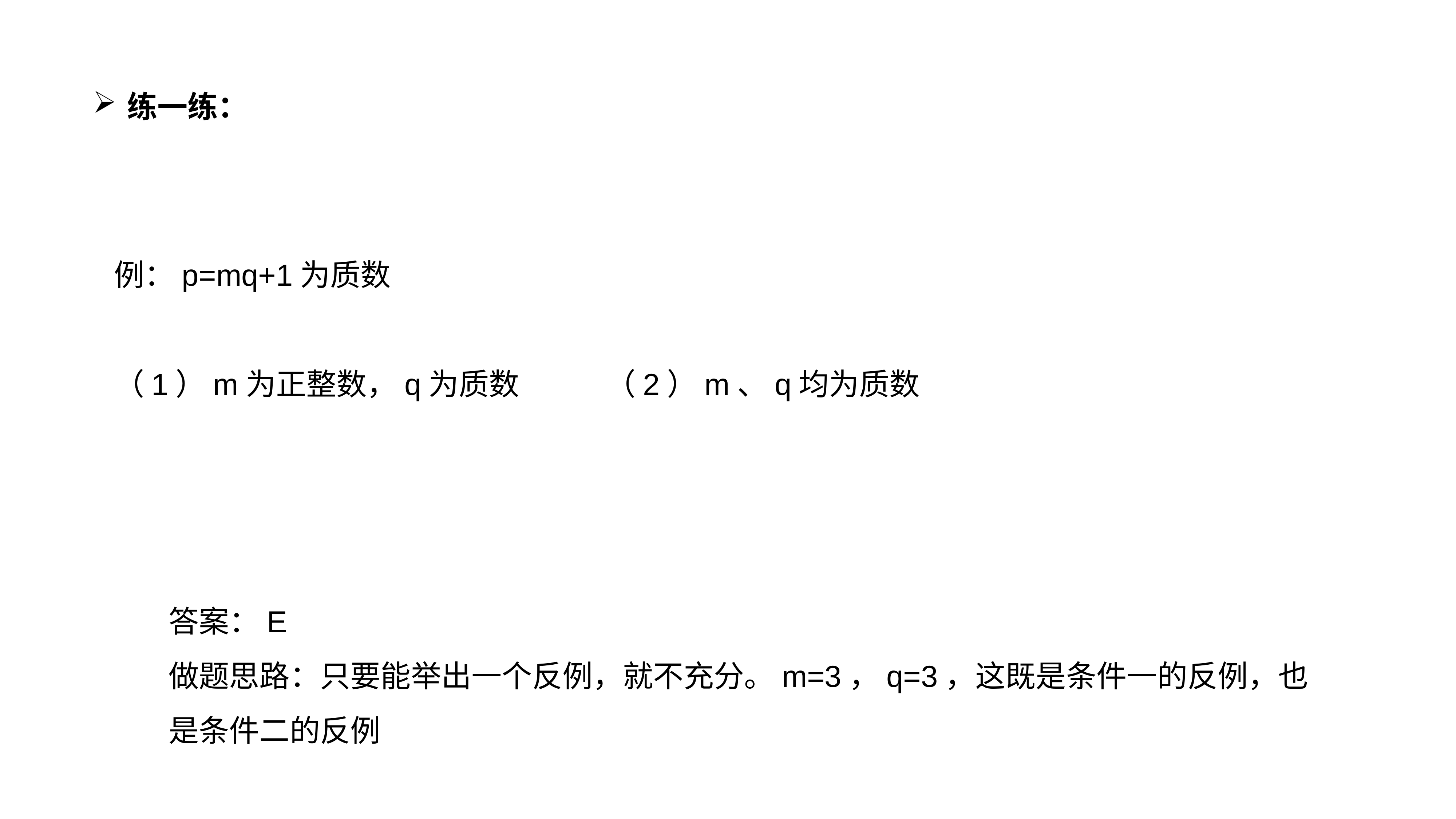

练一练：
例：p=mq+1为质数

（1）m为正整数，q为质数		（2）m、q均为质数
答案：E
做题思路：只要能举出一个反例，就不充分。m=3，q=3，这既是条件一的反例，也是条件二的反例